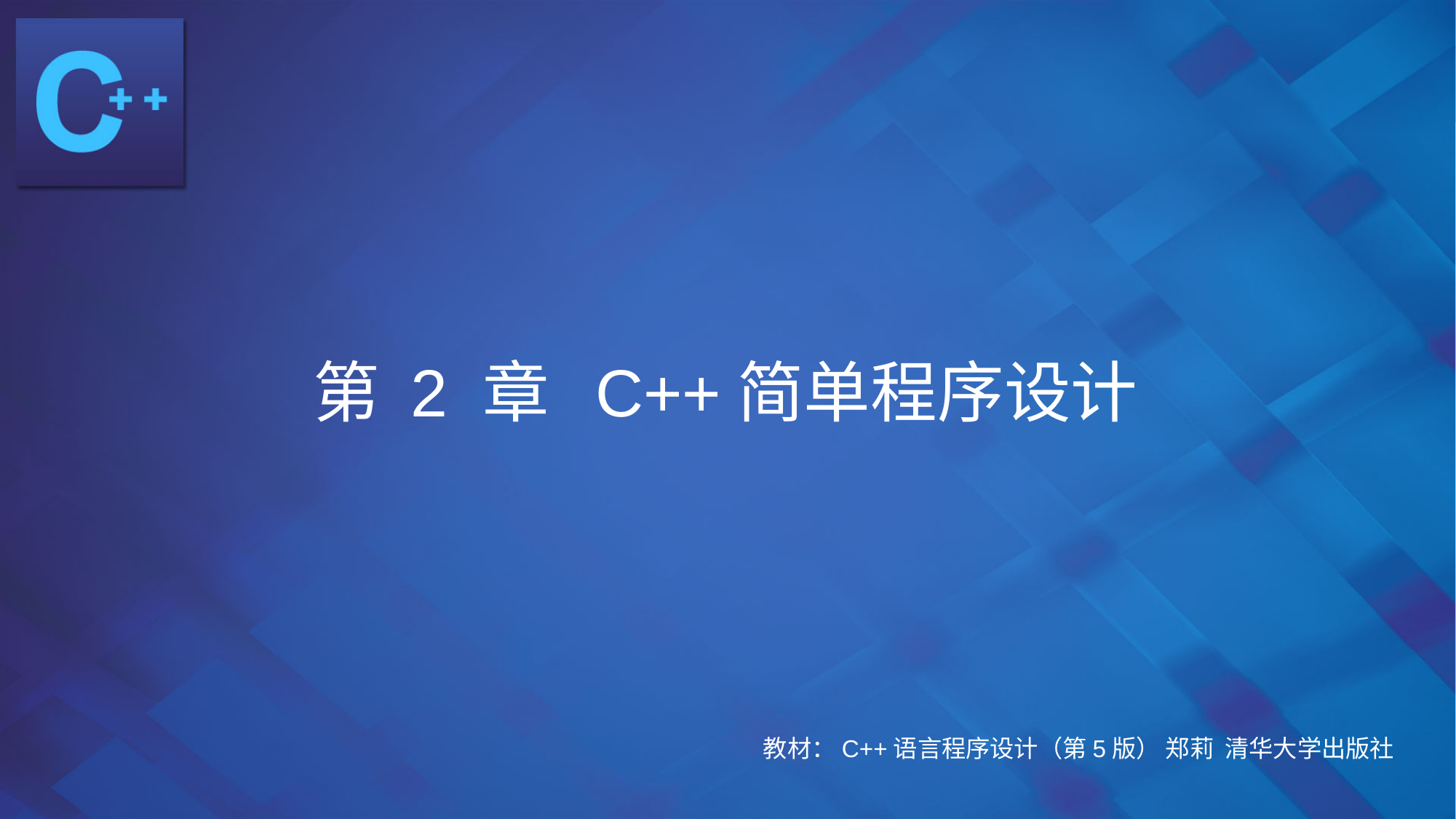

# 第 2 章  C++简单程序设计

教材：C++语言程序设计（第5版） 郑莉  清华大学出版社